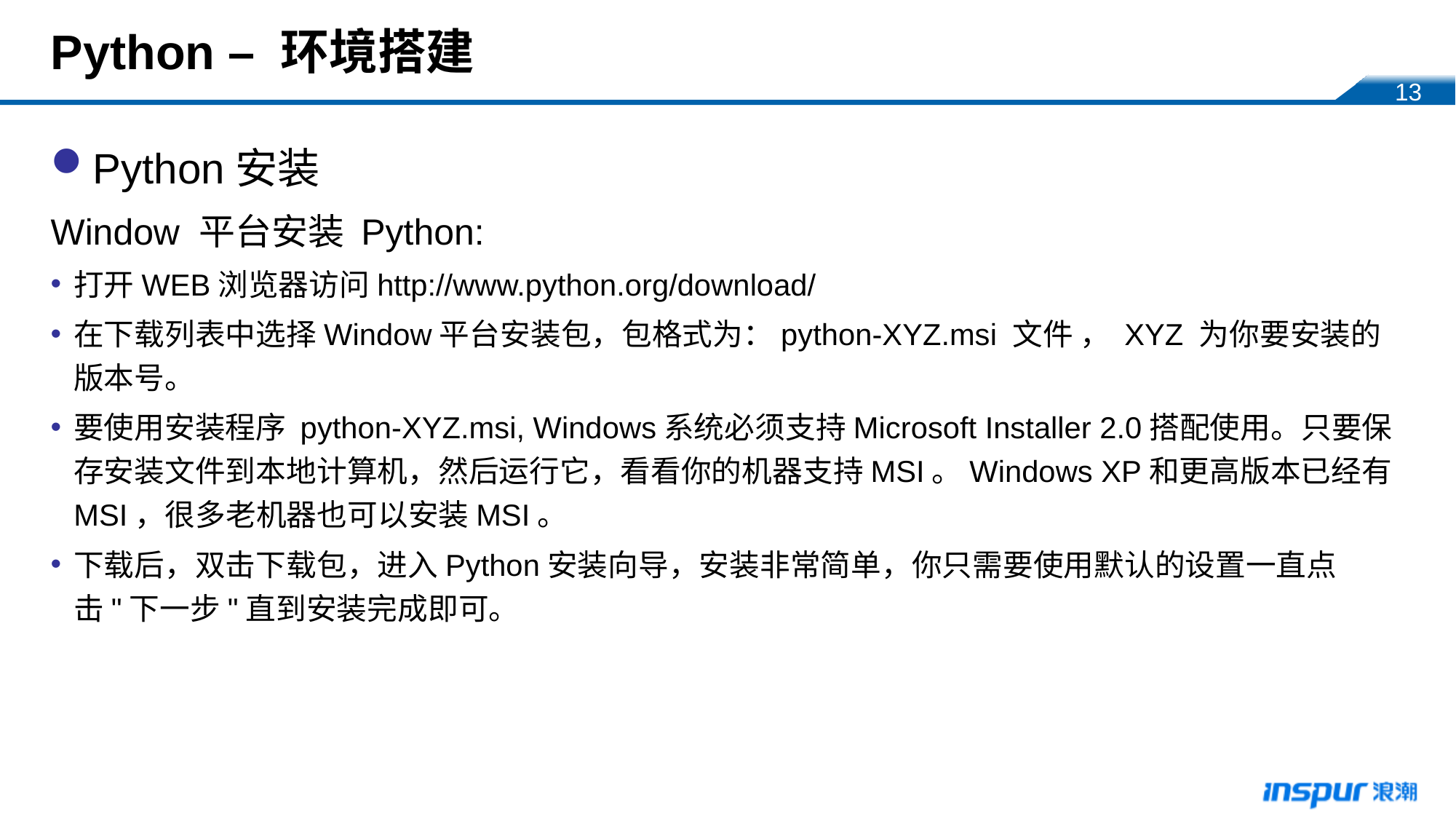

# Python – 环境搭建
Python安装
Window 平台安装 Python:
打开WEB浏览器访问http://www.python.org/download/
在下载列表中选择Window平台安装包，包格式为：python-XYZ.msi 文件 ， XYZ 为你要安装的版本号。
要使用安装程序 python-XYZ.msi, Windows系统必须支持Microsoft Installer 2.0搭配使用。只要保存安装文件到本地计算机，然后运行它，看看你的机器支持MSI。Windows XP和更高版本已经有MSI，很多老机器也可以安装MSI。
下载后，双击下载包，进入Python安装向导，安装非常简单，你只需要使用默认的设置一直点击"下一步"直到安装完成即可。